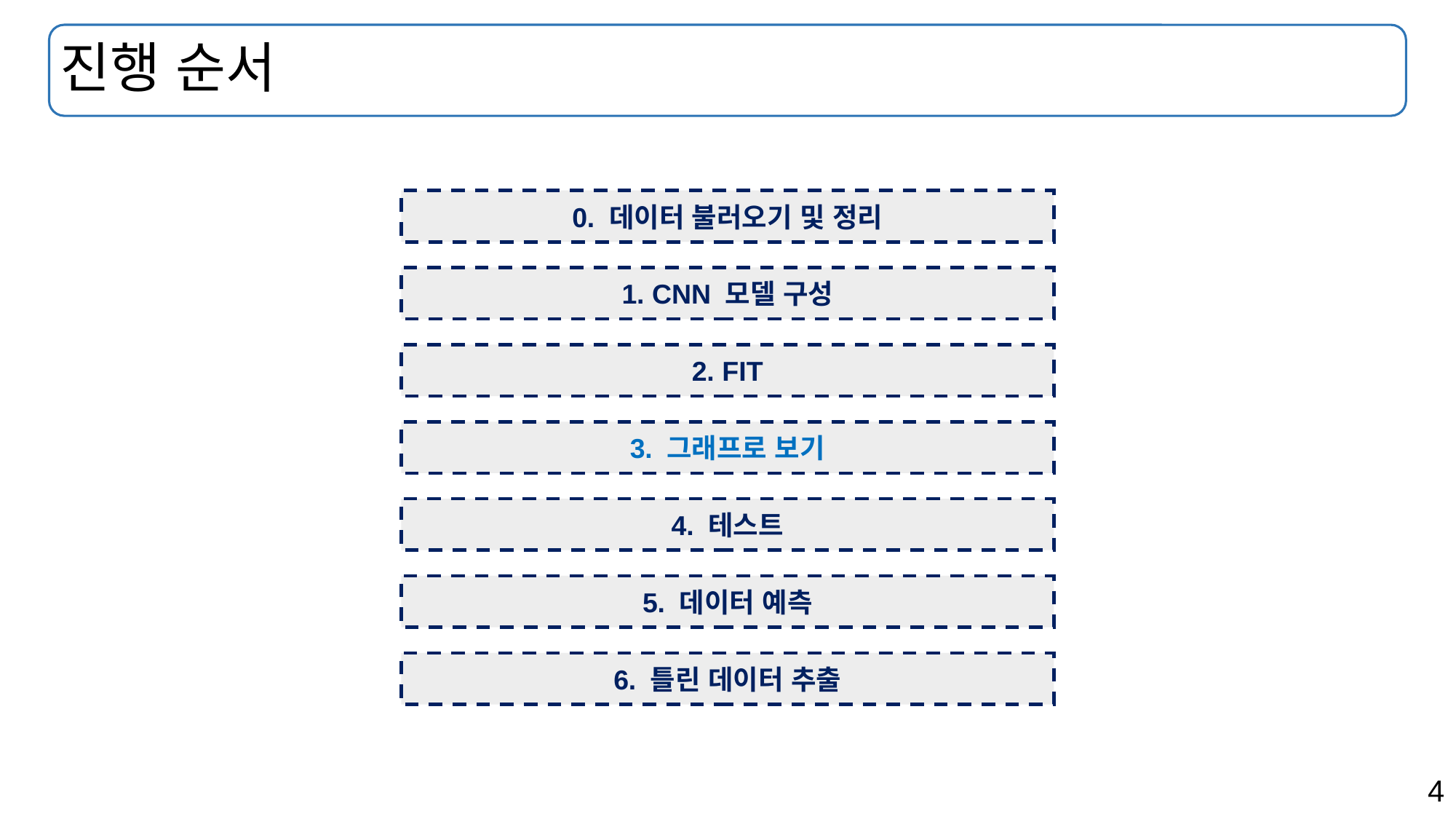

# 진행 순서
0. 데이터 불러오기 및 정리
1. CNN 모델 구성
2. FIT
3. 그래프로 보기
4. 테스트
5. 데이터 예측
6. 틀린 데이터 추출